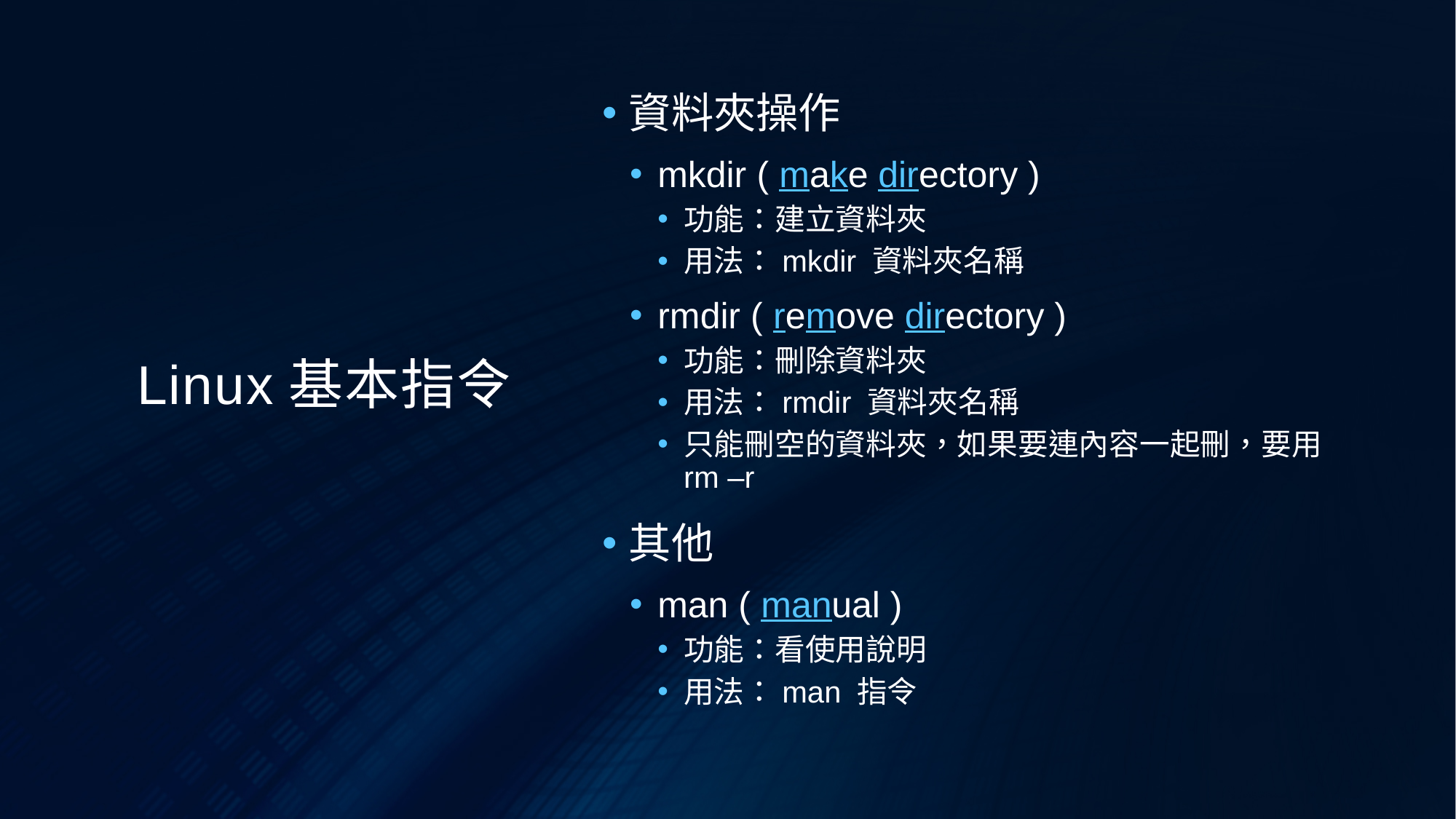

資料夾操作
mkdir ( make directory )
功能：建立資料夾
用法：mkdir 資料夾名稱
rmdir ( remove directory )
功能：刪除資料夾
用法：rmdir 資料夾名稱
只能刪空的資料夾，如果要連內容一起刪，要用rm –r
其他
man ( manual )
功能：看使用說明
用法：man 指令
# Linux基本指令